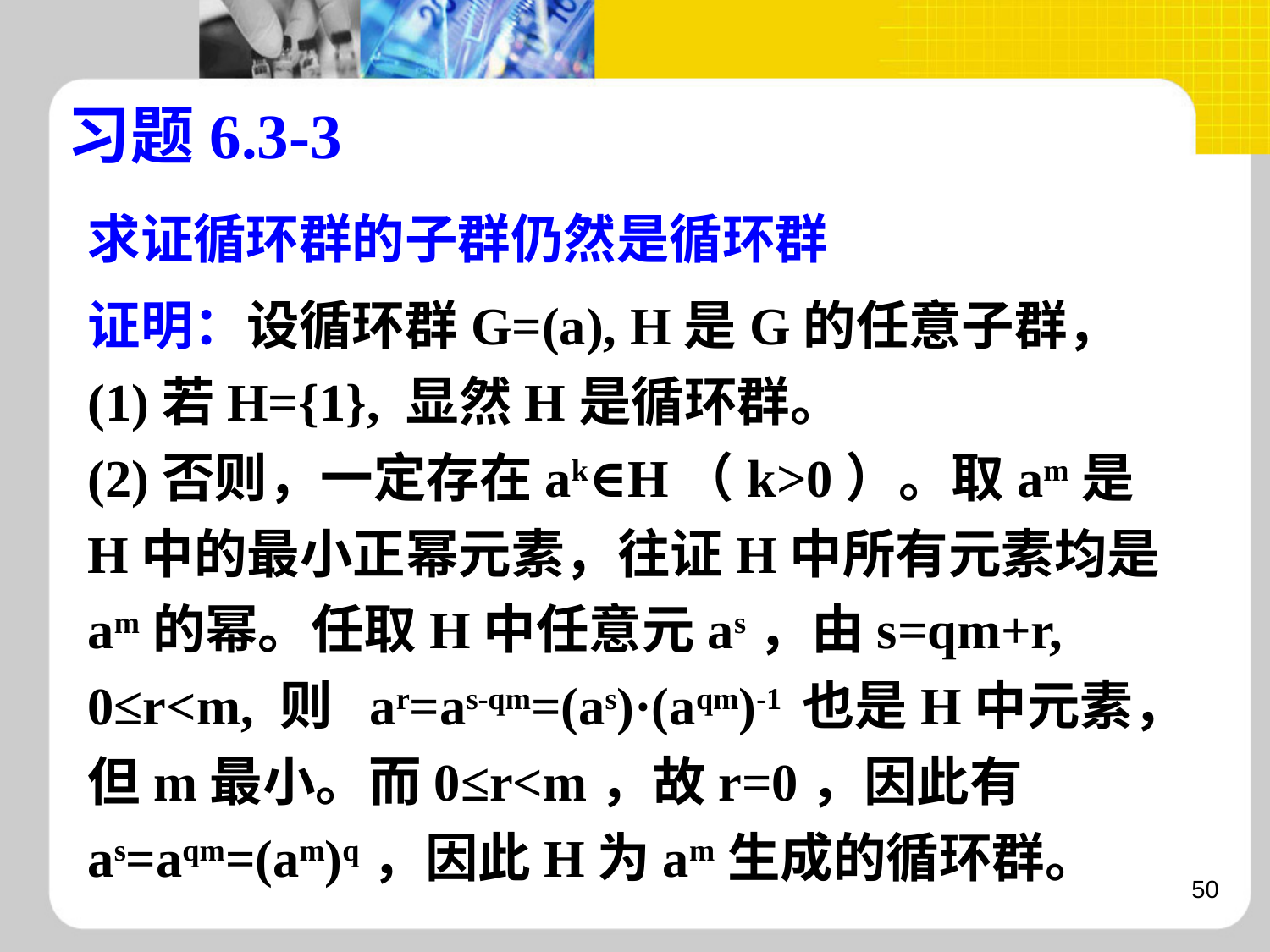

# 习题6.3-3
求证循环群的子群仍然是循环群
证明：设循环群G=(a), H是G的任意子群，
(1)若H={1}, 显然H是循环群。
(2)否则，一定存在ak∈H（k>0）。取am是H中的最小正幂元素，往证H中所有元素均是am的幂。任取H中任意元as，由s=qm+r, 0≤r<m, 则  ar=as-qm=(as)·(aqm)-1 也是H中元素，但m最小。而0≤r<m，故r=0，因此有as=aqm=(am)q，因此H为am生成的循环群。

50